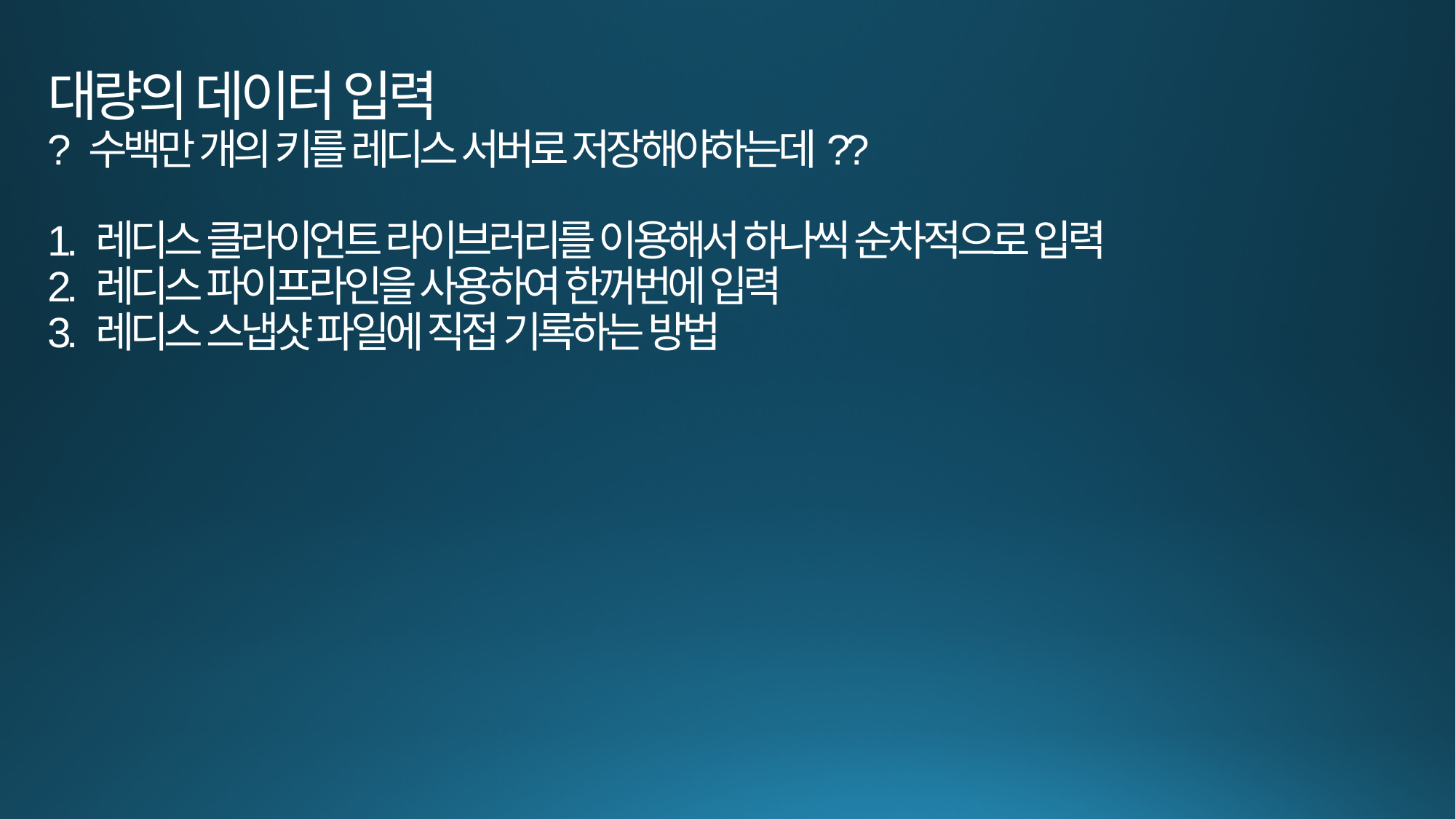

# 대량의 데이터 입력 ? 수백만 개의 키를 레디스 서버로 저장해야하는데?? 1. 레디스 클라이언트 라이브러리를 이용해서 하나씩 순차적으로 입력 2. 레디스 파이프라인을 사용하여 한꺼번에 입력 3. 레디스 스냅샷 파일에 직접 기록하는 방법